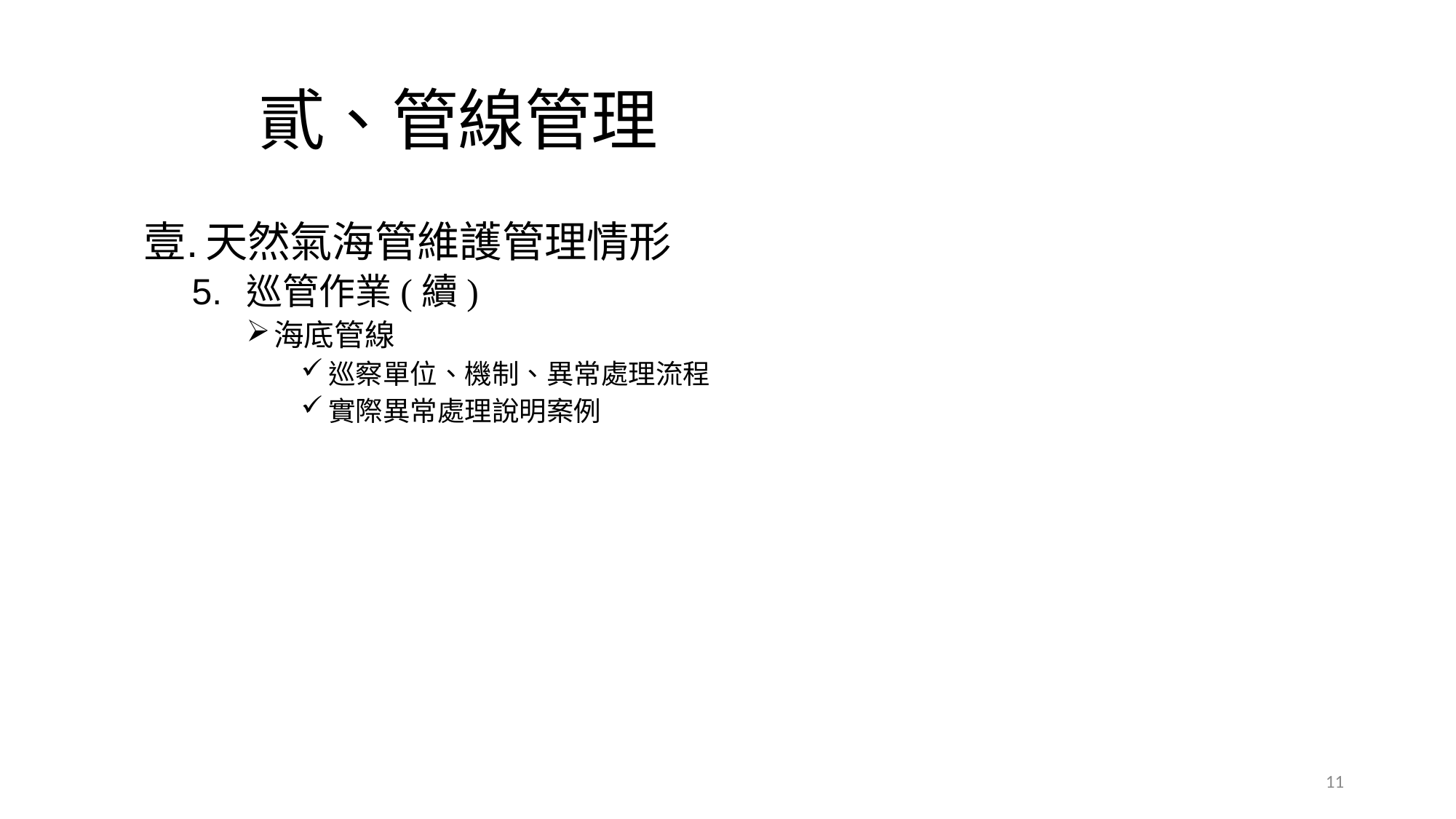

貳、管線管理
天然氣海管維護管理情形
巡管作業(續)
海底管線
巡察單位、機制、異常處理流程
實際異常處理說明案例
11